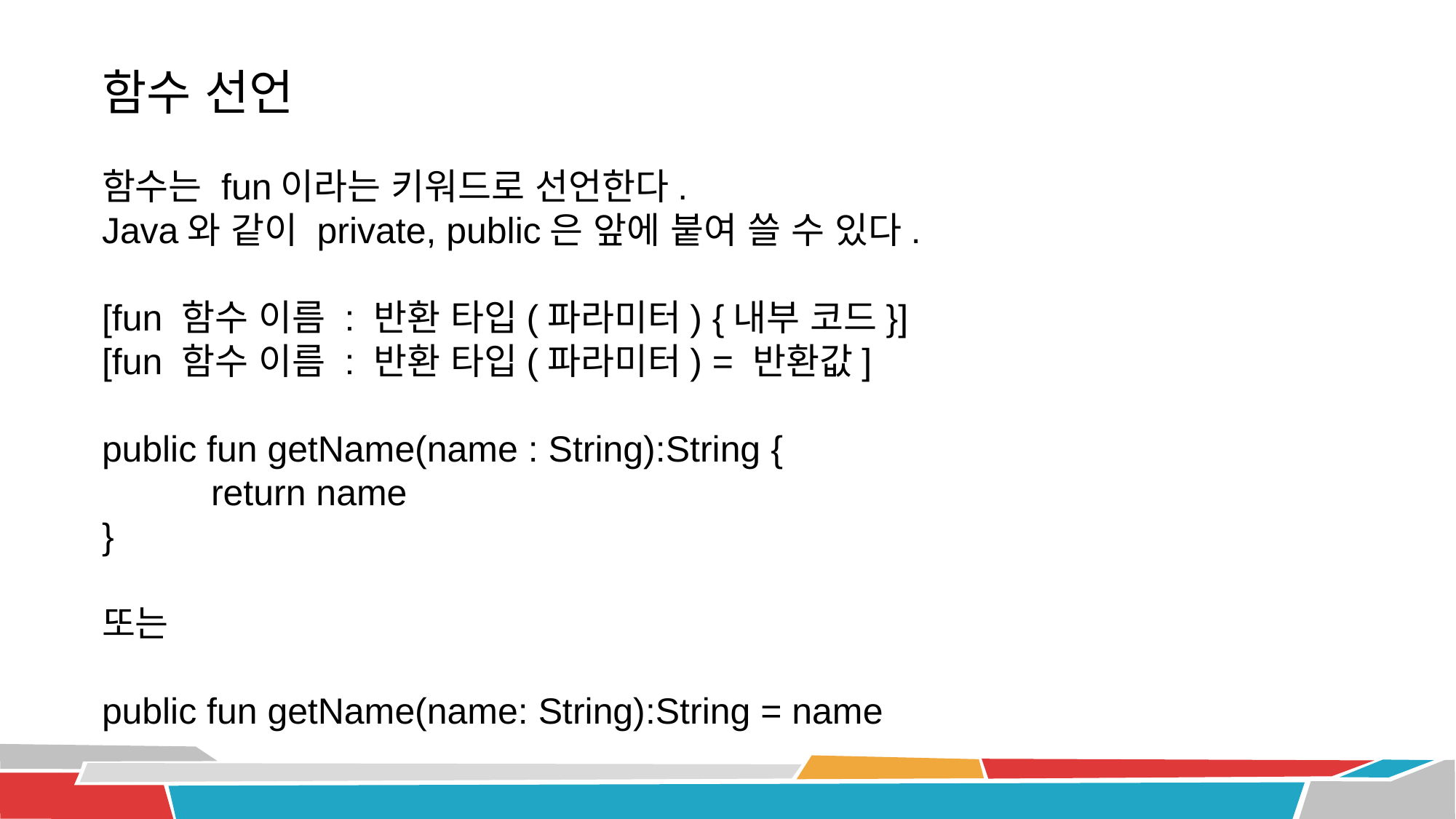

함수 선언

함수는 fun이라는 키워드로 선언한다.
Java와 같이 private, public은 앞에 붙여 쓸 수 있다.

[fun 함수 이름 : 반환 타입(파라미터) {내부 코드}]
[fun 함수 이름 : 반환 타입(파라미터) = 반환값]

public fun getName(name : String):String {
	return name
}

또는

public fun getName(name: String):String = name